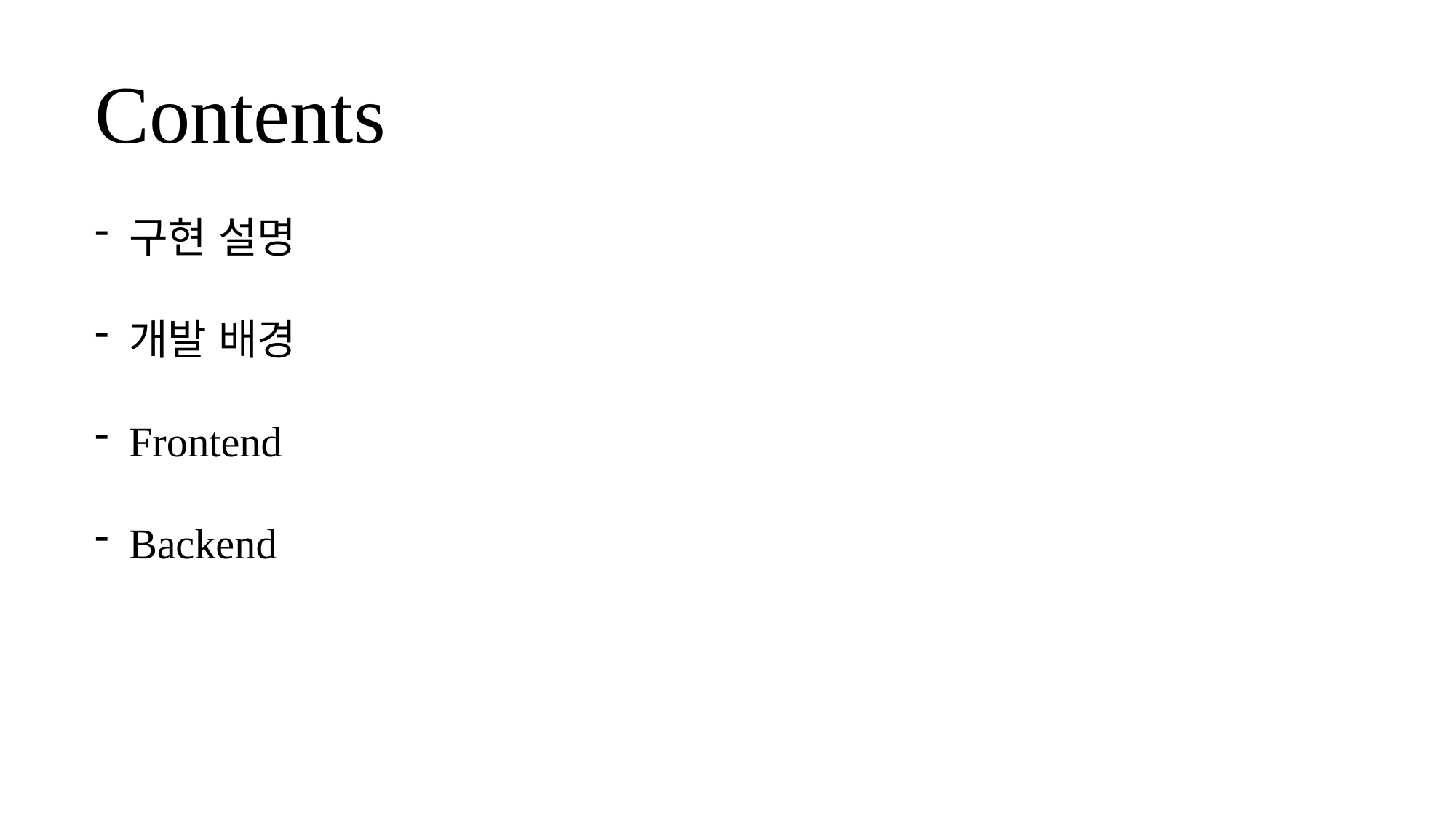

Contents

구현 설명

개발 배경

Frontend

Backend